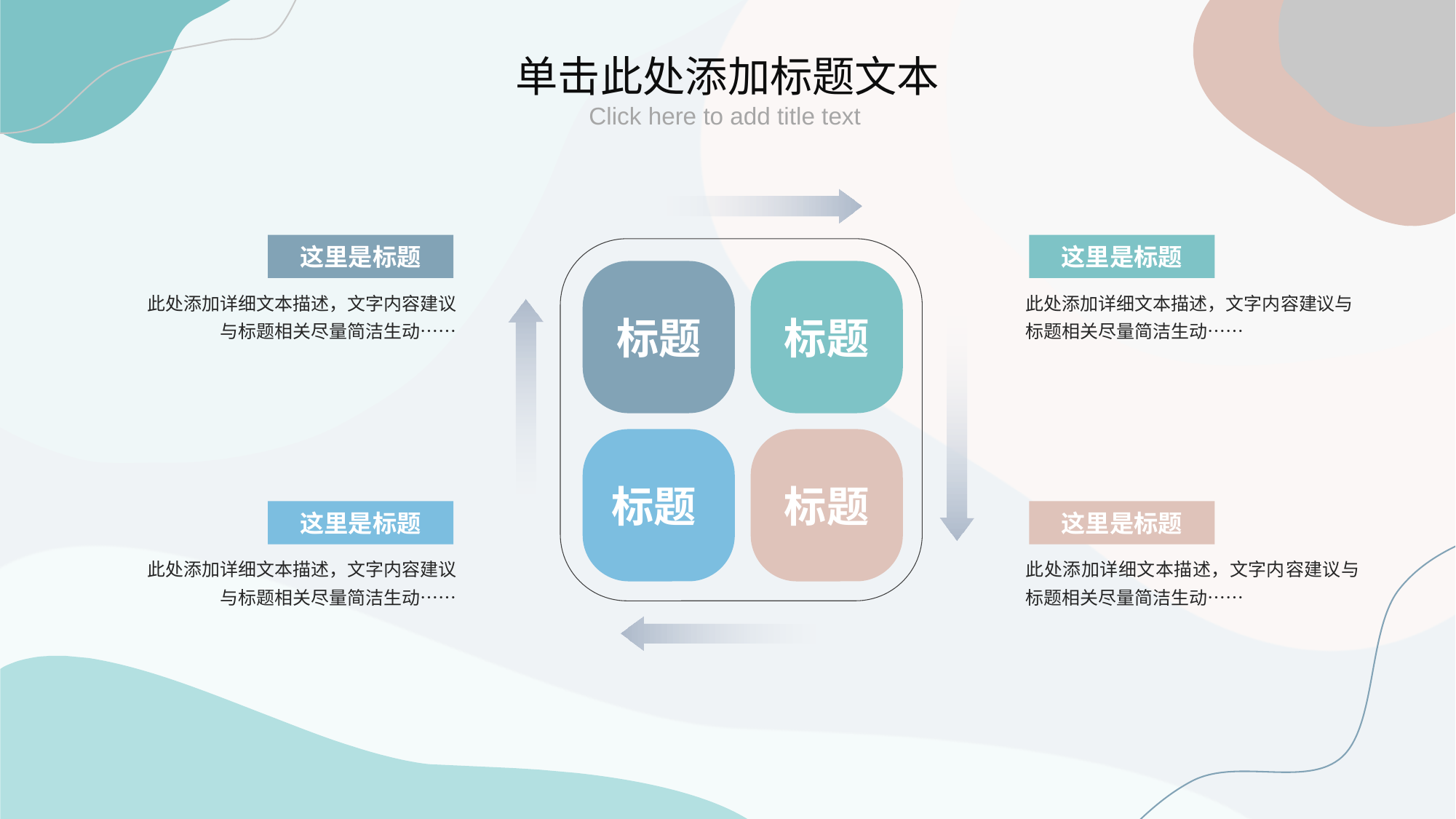

单击此处添加标题文本
Click here to add title text

这里是标题
此处添加详细文本描述，文字内容建议与标题相关尽量简洁生动……
这里是标题
此处添加详细文本描述，文字内容建议与标题相关尽量简洁生动……

标题
标题

标题
标题
这里是标题
此处添加详细文本描述，文字内容建议与标题相关尽量简洁生动……
这里是标题
此处添加详细文本描述，文字内容建议与标题相关尽量简洁生动……